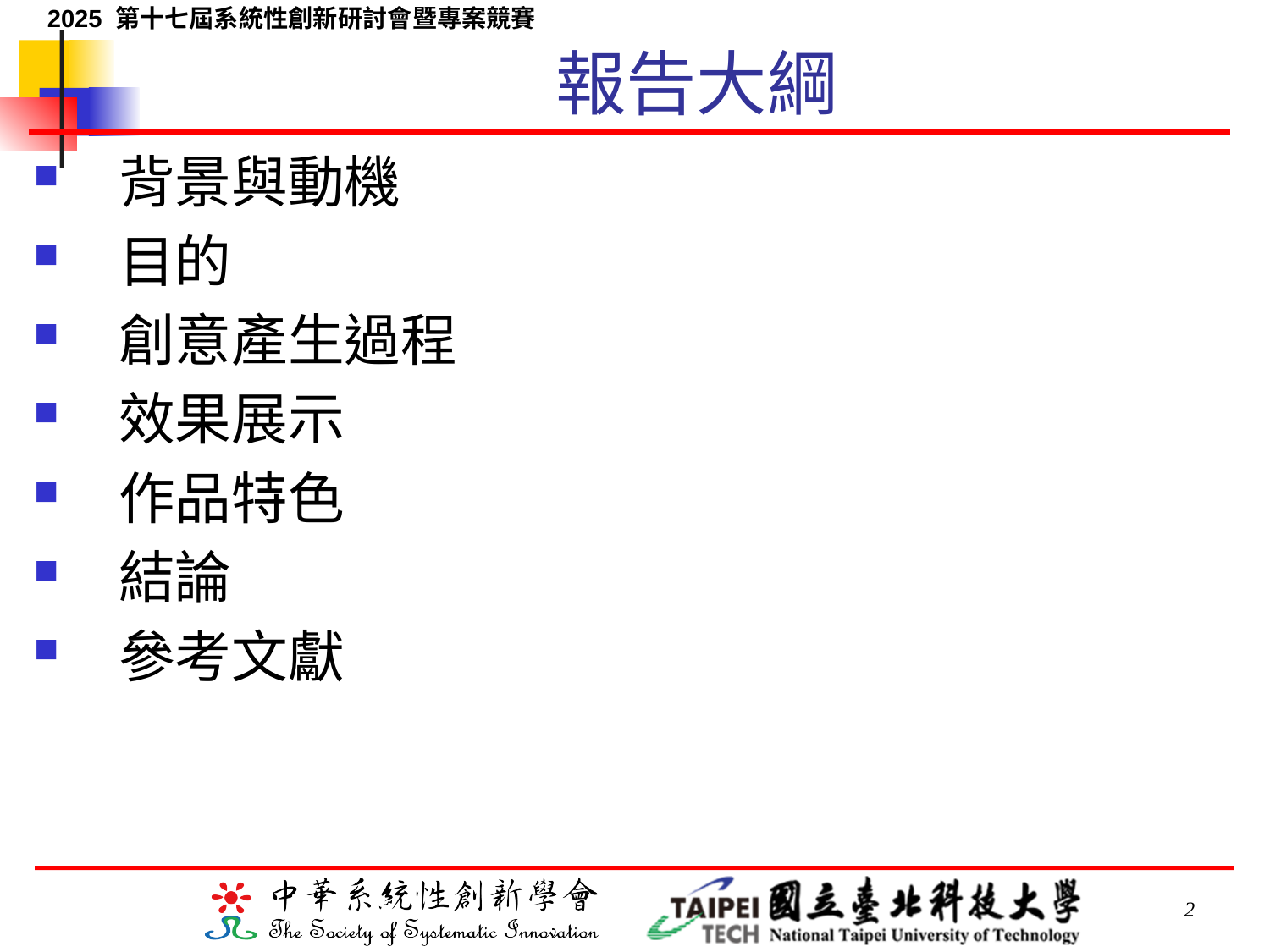

# 報告大綱
背景與動機
目的
創意產生過程
效果展示
作品特色
結論
參考文獻